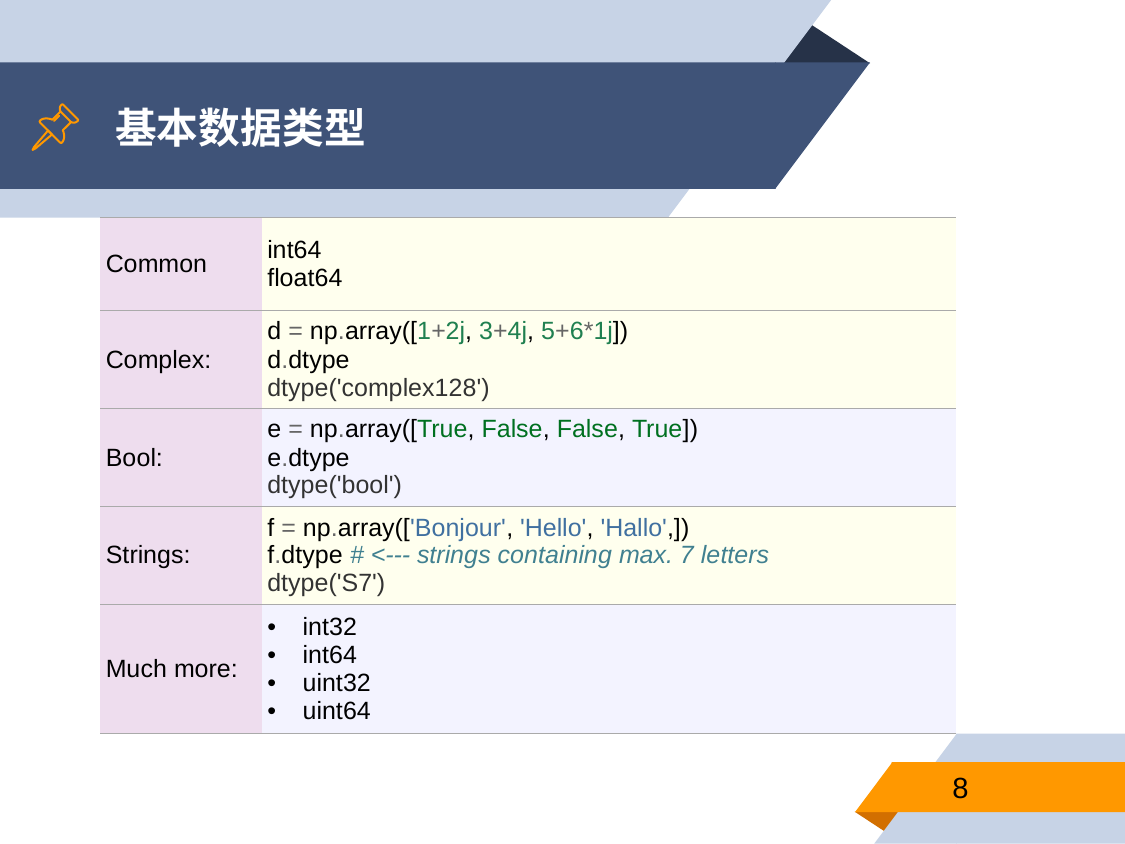

# 基本数据类型
| Common | int64 float64 |
| --- | --- |
| Complex: | d = np.array([1+2j, 3+4j, 5+6\*1j]) d.dtype dtype('complex128') |
| Bool: | e = np.array([True, False, False, True]) e.dtype dtype('bool') |
| Strings: | f = np.array(['Bonjour', 'Hello', 'Hallo',]) f.dtype # <--- strings containing max. 7 letters dtype('S7') |
| Much more: | int32 int64 uint32 uint64 |

8